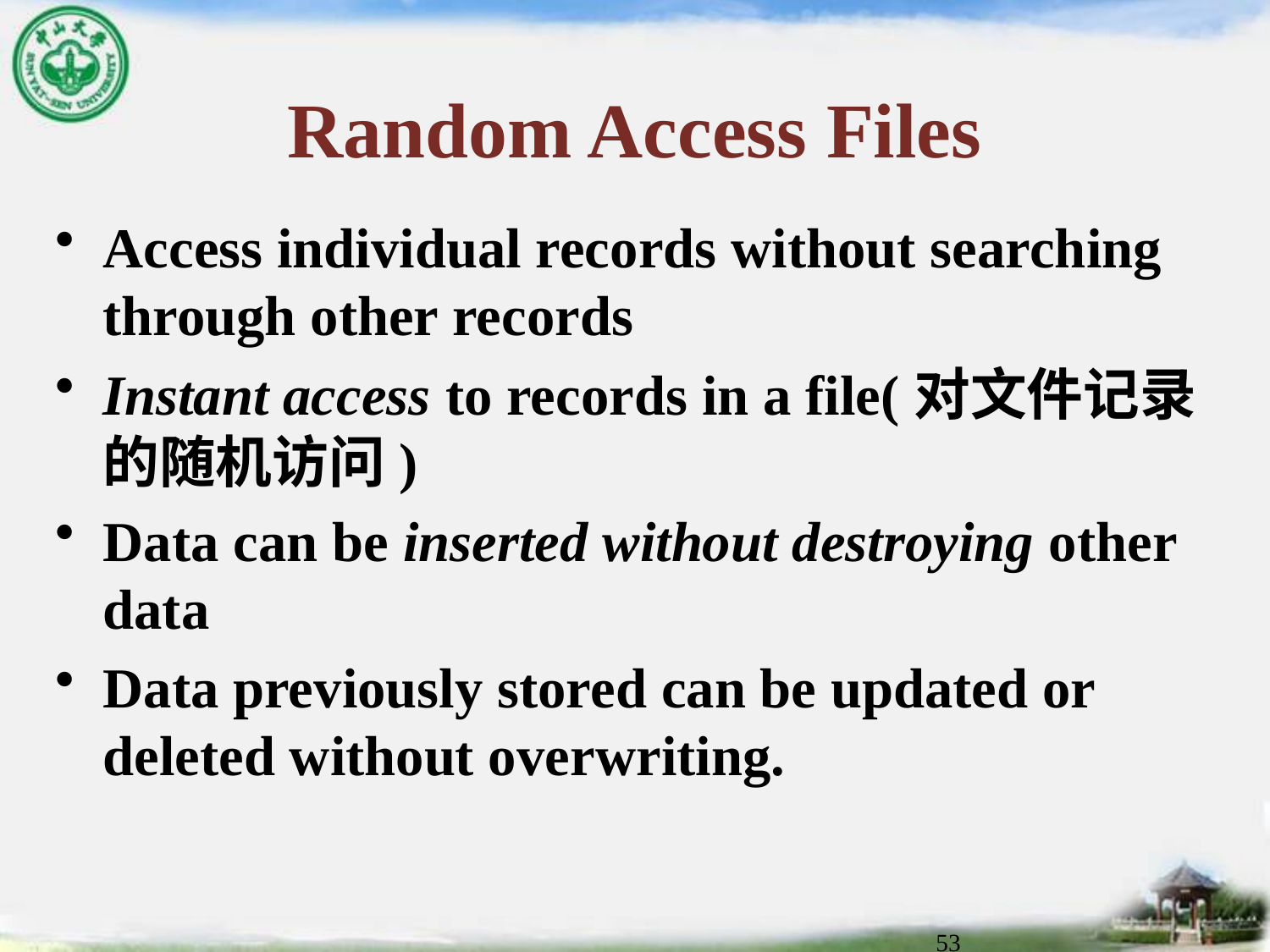

# Random Access Files
Access individual records without searching through other records
Instant access to records in a file(对文件记录的随机访问)
Data can be inserted without destroying other data
Data previously stored can be updated or deleted without overwriting.
53